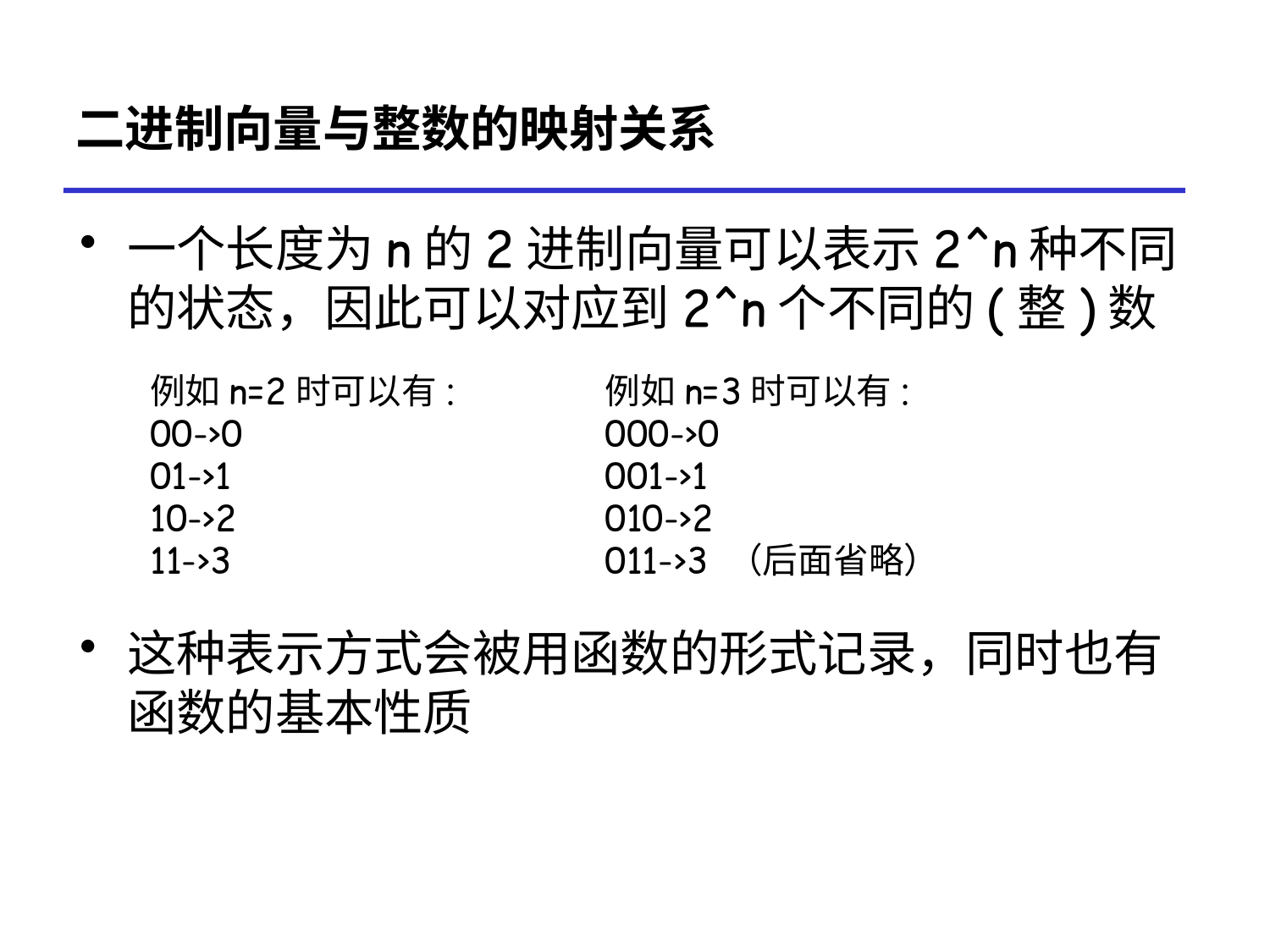

# 二进制向量与整数的映射关系
一个长度为n的2进制向量可以表示2^n种不同的状态，因此可以对应到2^n个不同的(整)数

这种表示方式会被用函数的形式记录，同时也有函数的基本性质
例如n=3时可以有:
000->0
001->1
010->2
011->3 （后面省略）
例如n=2时可以有:
00->0
01->1
10->2
11->3